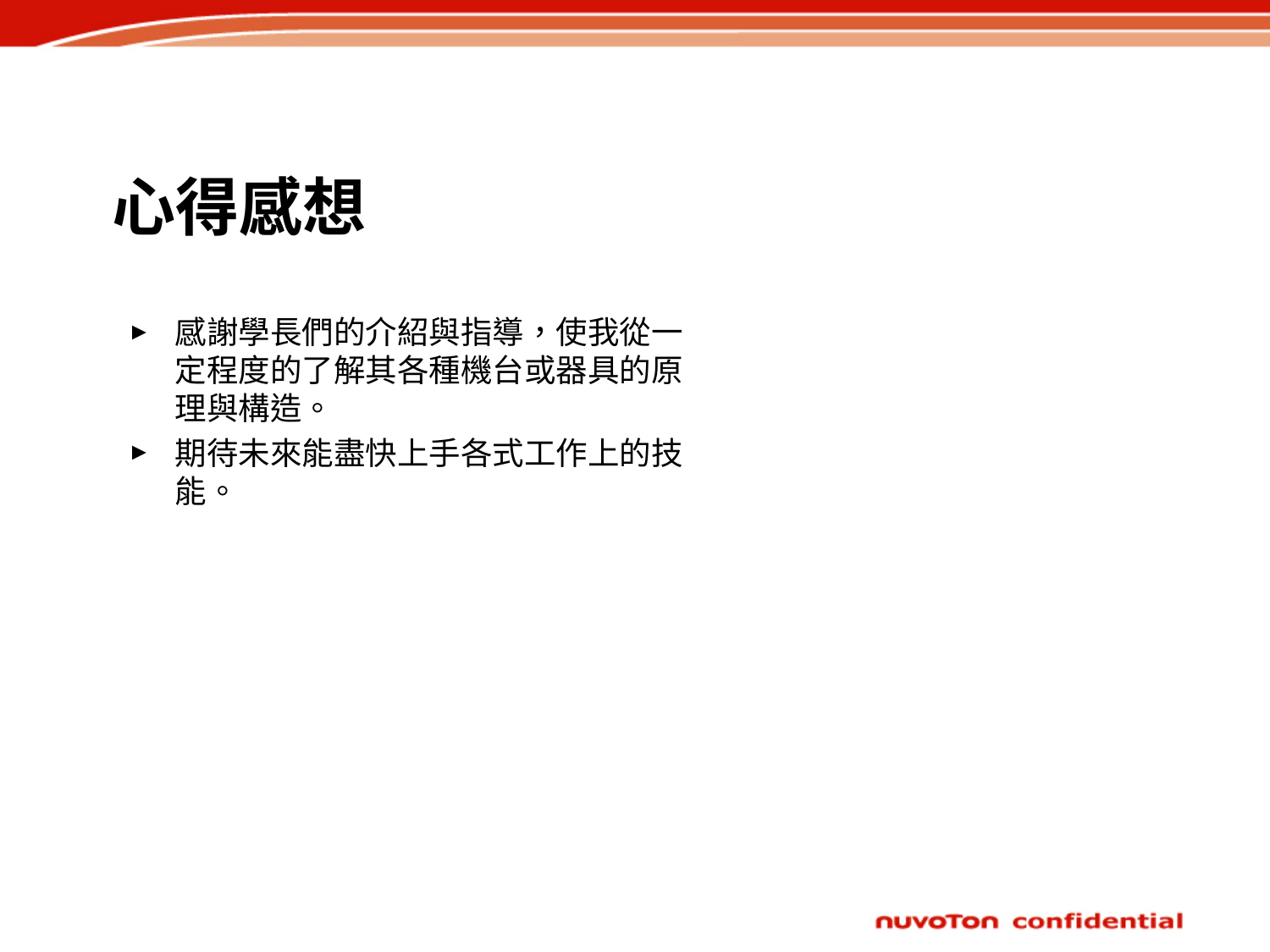

# 心得感想
感謝學長們的介紹與指導，使我從一定程度的了解其各種機台或器具的原理與構造。
期待未來能盡快上手各式工作上的技能。